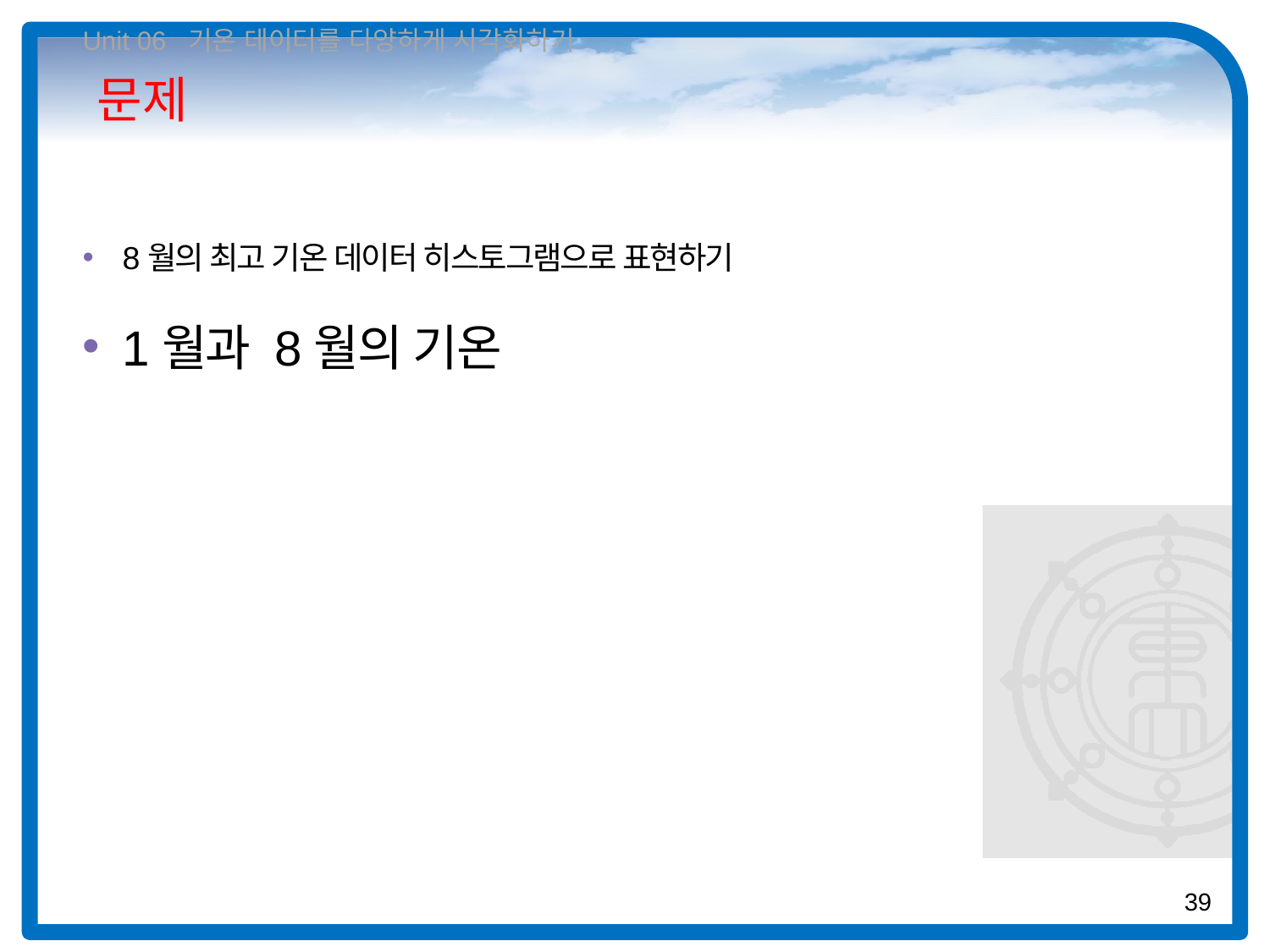

Unit 06  기온 데이터를 다양하게 시각화하기
문제
8월의 최고 기온 데이터 히스토그램으로 표현하기
1월과 8월의 기온